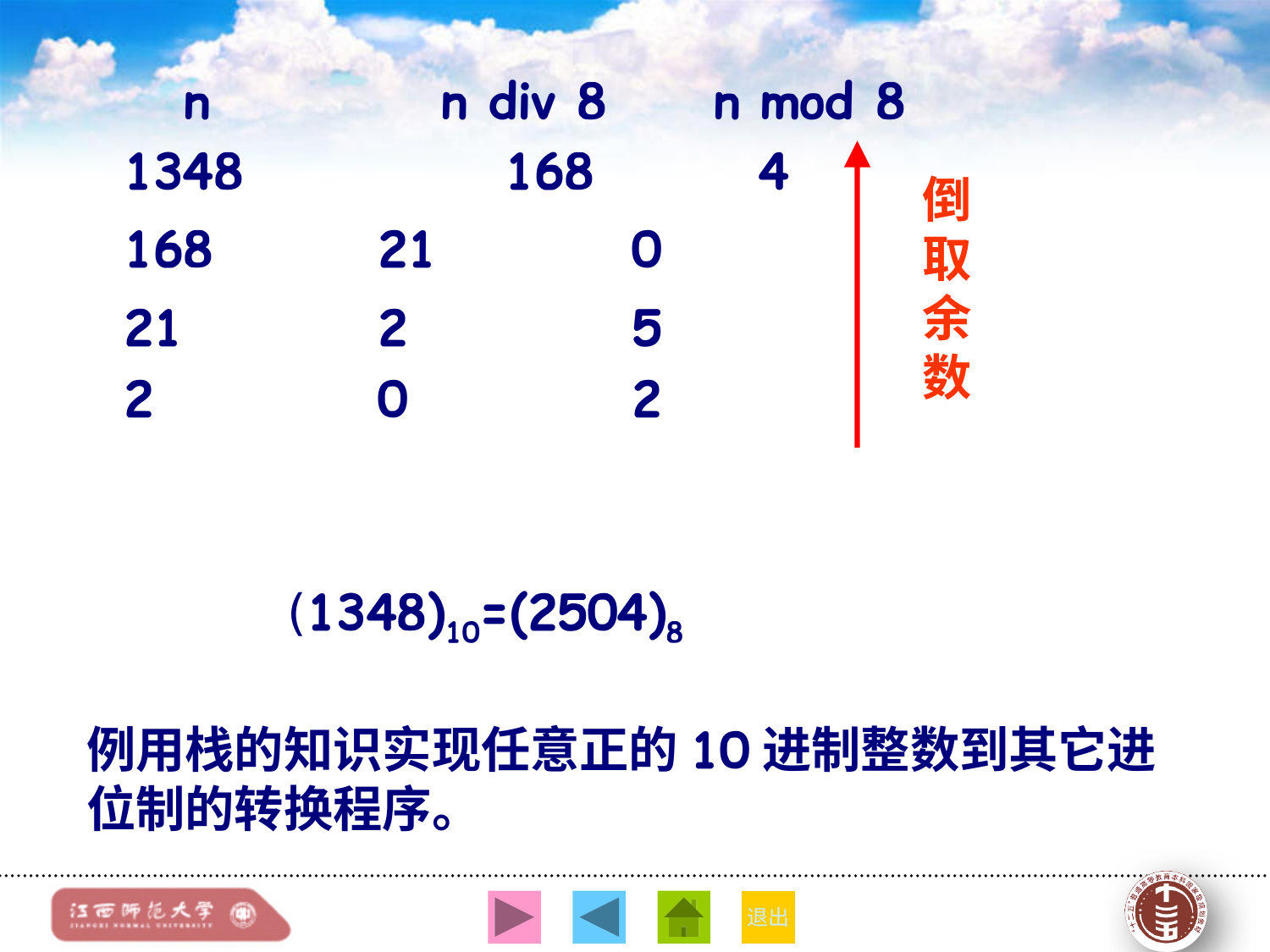

n   	   n div 8     n mod 8
 	1348       	168      	4
  	168         	21        	0
  	21          	2          	5
  	2         	0        	2

倒取余数
(1348)10=(2504)8
例用栈的知识实现任意正的10进制整数到其它进位制的转换程序。